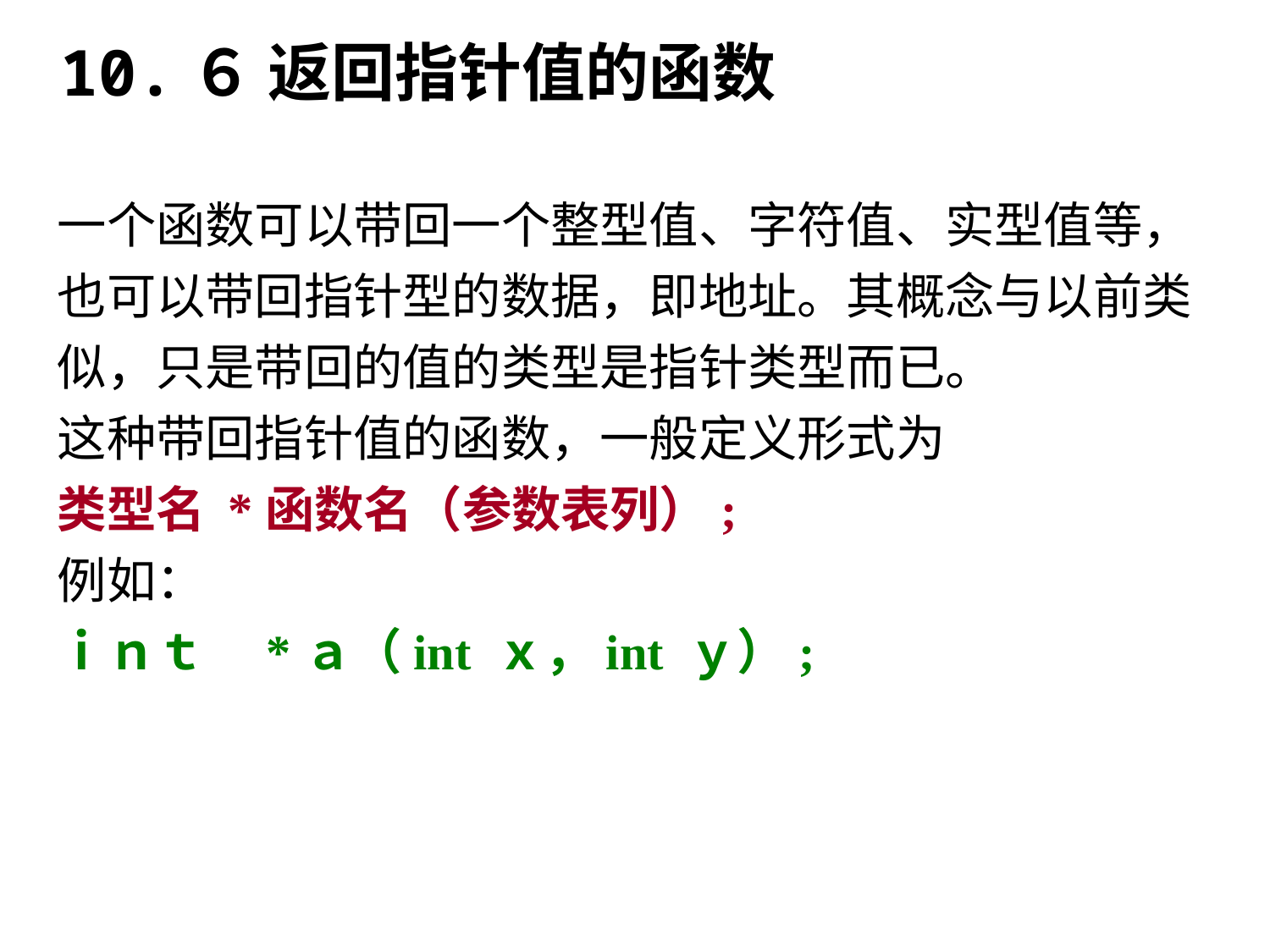

10.６ 返回指针值的函数
一个函数可以带回一个整型值、字符值、实型值等，也可以带回指针型的数据，即地址。其概念与以前类似，只是带回的值的类型是指针类型而已。
这种带回指针值的函数，一般定义形式为
类型名 *函数名（参数表列）;
例如：
ｉｎｔ　*ａ（int ｘ，int ｙ）;